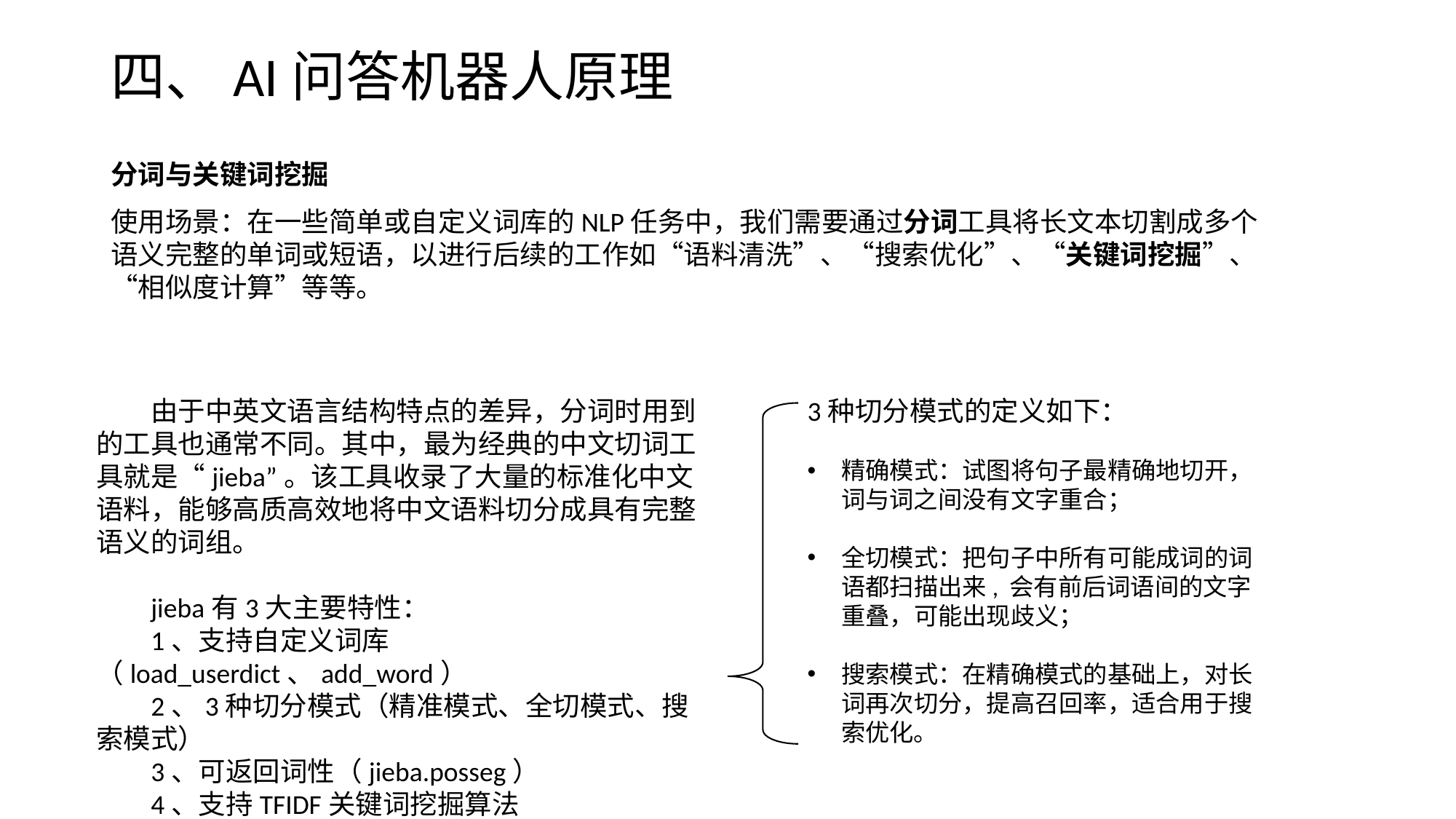

# 四、AI问答机器人原理
分词与关键词挖掘
使用场景：在一些简单或自定义词库的NLP任务中，我们需要通过分词工具将长文本切割成多个语义完整的单词或短语，以进行后续的工作如“语料清洗”、“搜索优化”、“关键词挖掘”、“相似度计算”等等。
由于中英文语言结构特点的差异，分词时用到的工具也通常不同。其中，最为经典的中文切词工具就是“jieba”。该工具收录了大量的标准化中文语料，能够高质高效地将中文语料切分成具有完整语义的词组。

jieba有3大主要特性：
1、支持自定义词库（load_userdict、add_word）
2、3种切分模式（精准模式、全切模式、搜索模式）
3、可返回词性（jieba.posseg）
4、支持TFIDF关键词挖掘算法
3种切分模式的定义如下：

精确模式：试图将句子最精确地切开，词与词之间没有文字重合；

全切模式：把句子中所有可能成词的词语都扫描出来, 会有前后词语间的文字重叠，可能出现歧义；

搜索模式：在精确模式的基础上，对长词再次切分，提高召回率，适合用于搜索优化。